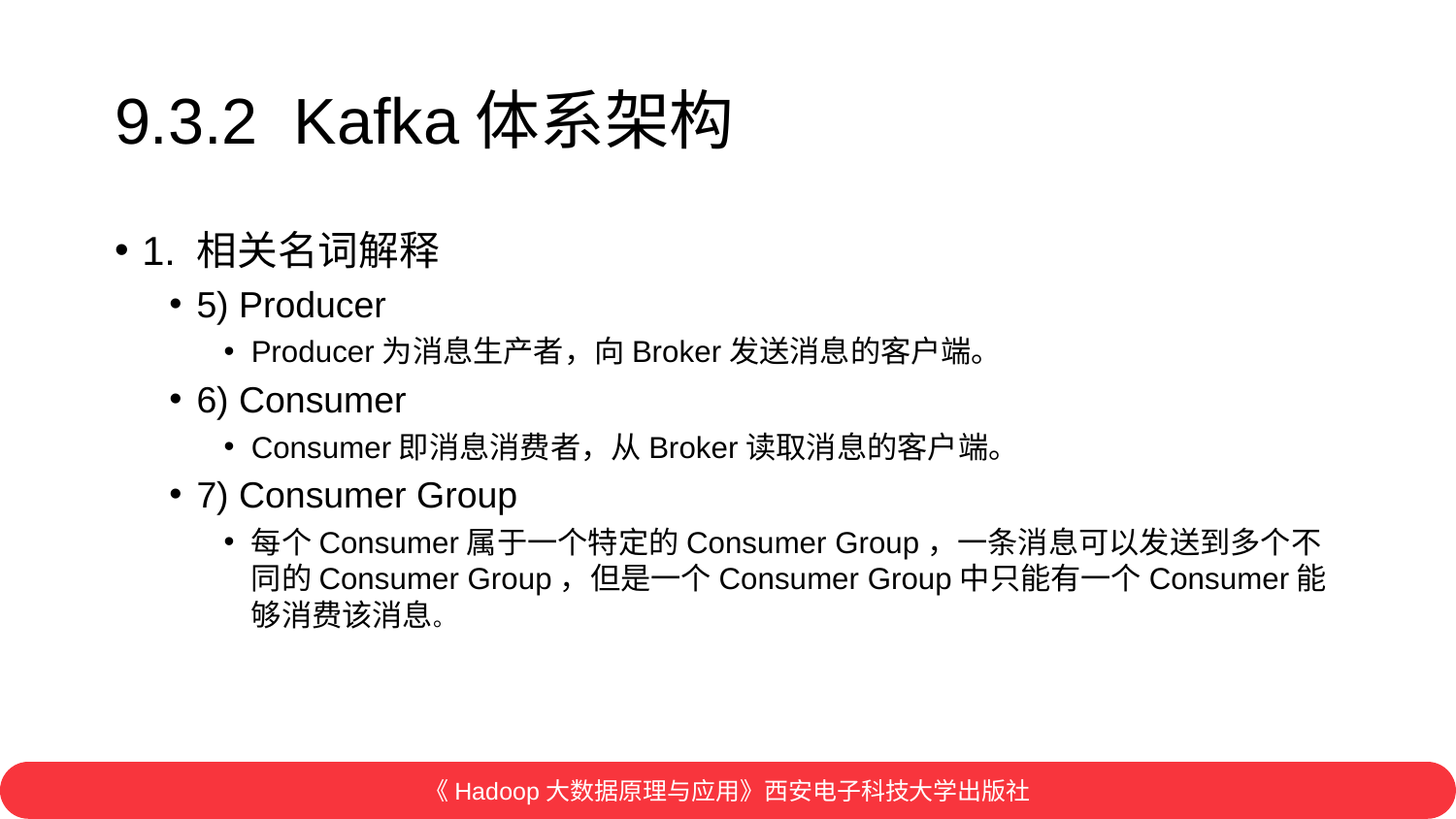

# 9.3.2  Kafka体系架构
1. 相关名词解释
5) Producer
Producer为消息生产者，向Broker发送消息的客户端。
6) Consumer
Consumer即消息消费者，从Broker读取消息的客户端。
7) Consumer Group
每个Consumer属于一个特定的Consumer Group，一条消息可以发送到多个不同的Consumer Group，但是一个Consumer Group中只能有一个Consumer能够消费该消息。